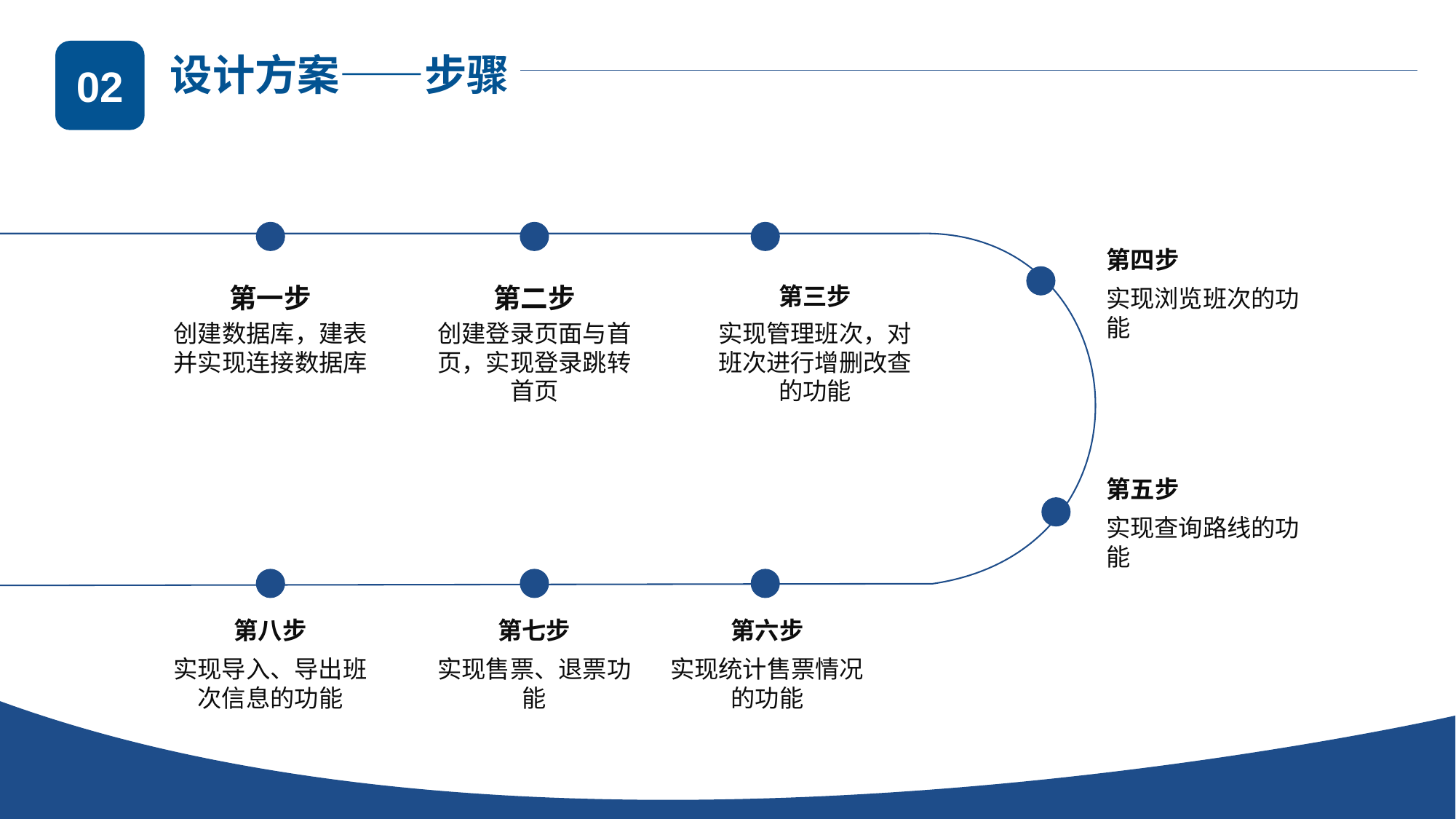

02
设计方案——步骤

第四步

第一步
第二步
第三步
实现浏览班次的功能
创建数据库，建表并实现连接数据库
创建登录页面与首页，实现登录跳转首页
实现管理班次，对班次进行增删改查的功能
第五步

实现查询路线的功能

第八步
第七步
第六步
实现导入、导出班次信息的功能
实现售票、退票功能
实现统计售票情况的功能